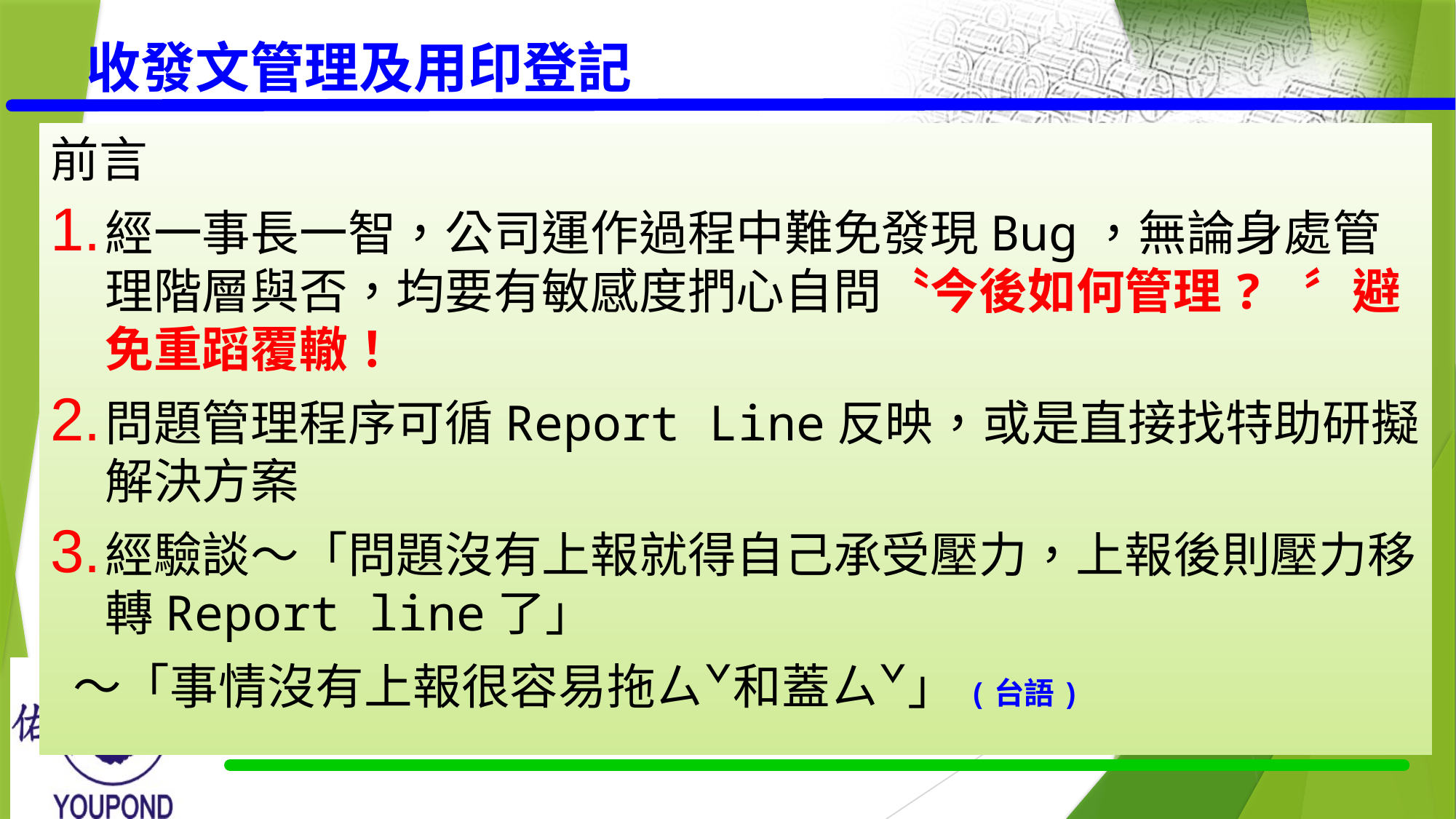

# 收發文管理及用印登記
前言
經一事長一智，公司運作過程中難免發現Bug，無論身處管理階層與否，均要有敏感度捫心自問〝今後如何管理? 〞避免重蹈覆轍！
問題管理程序可循Report Line反映，或是直接找特助研擬解決方案
經驗談〜「問題沒有上報就得自己承受壓力，上報後則壓力移轉Report line了」
 〜「事情沒有上報很容易拖ㄙˇ和蓋ㄙˇ」(台語)